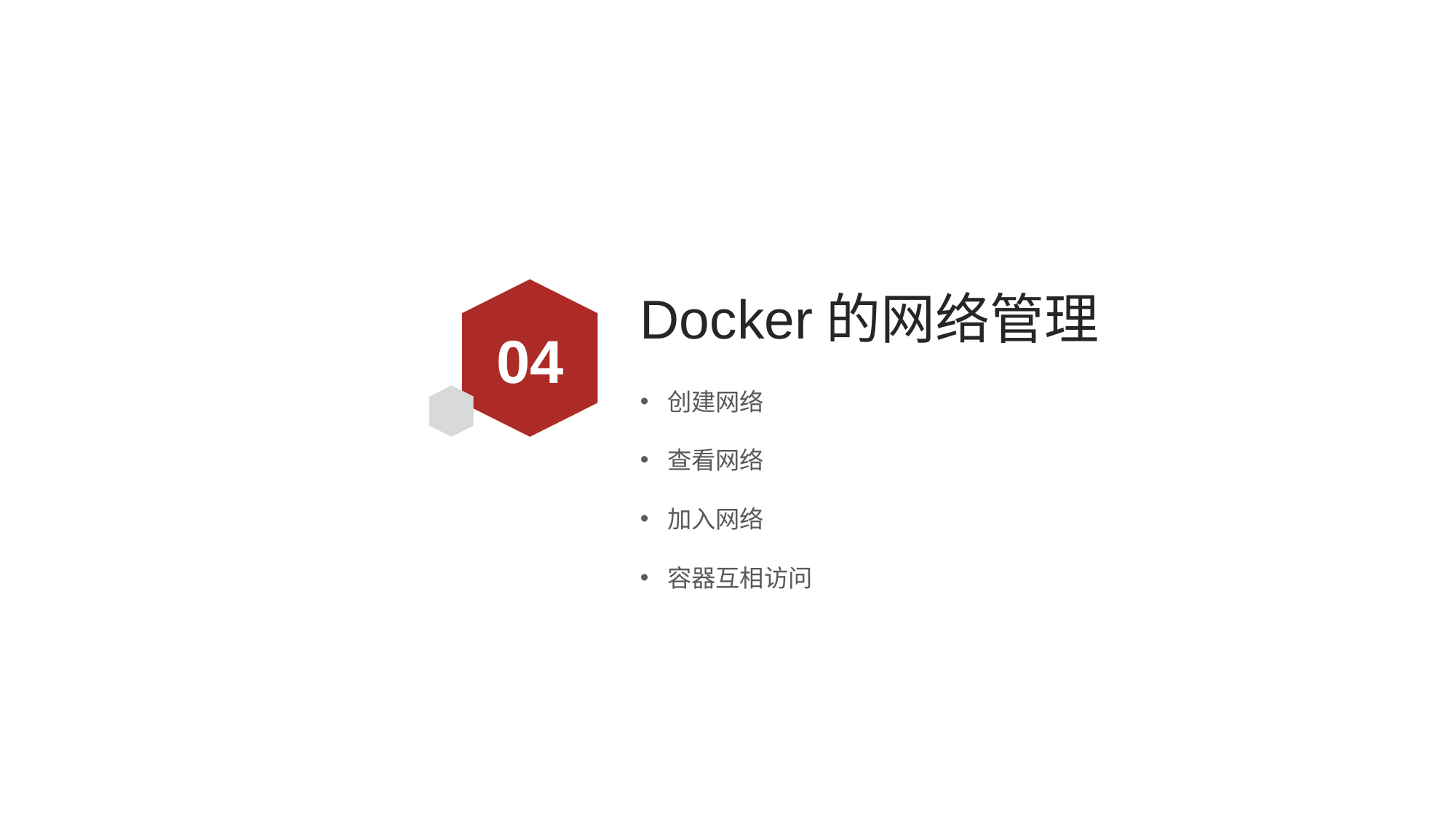

# Docker的网络管理
04
创建网络
查看网络
加入网络
容器互相访问